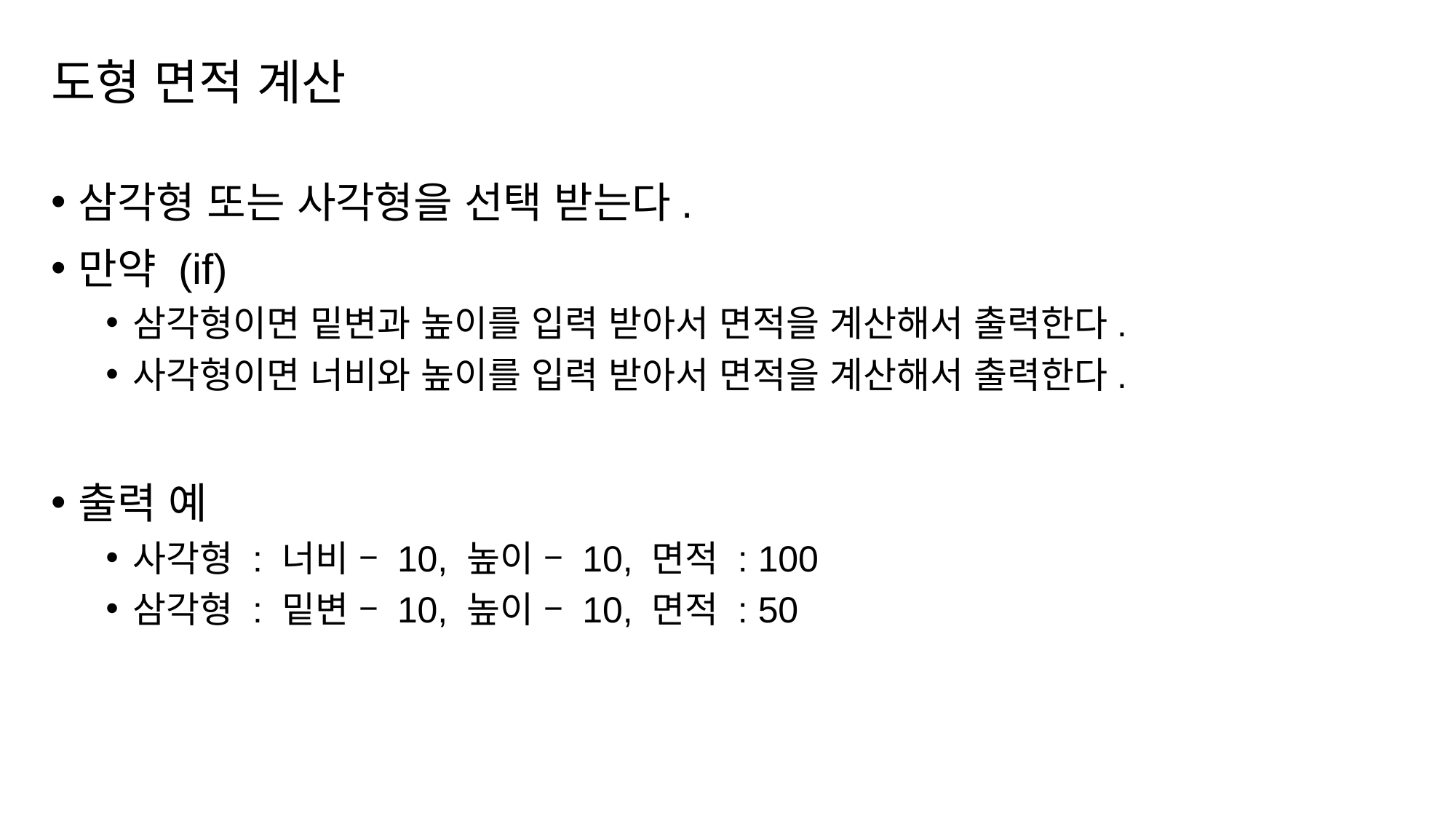

# 도형 면적 계산
삼각형 또는 사각형을 선택 받는다.
만약 (if)
삼각형이면 밑변과 높이를 입력 받아서 면적을 계산해서 출력한다.
사각형이면 너비와 높이를 입력 받아서 면적을 계산해서 출력한다.

출력 예
사각형 : 너비 – 10, 높이 – 10, 면적 : 100
삼각형 : 밑변 – 10, 높이 – 10, 면적 : 50